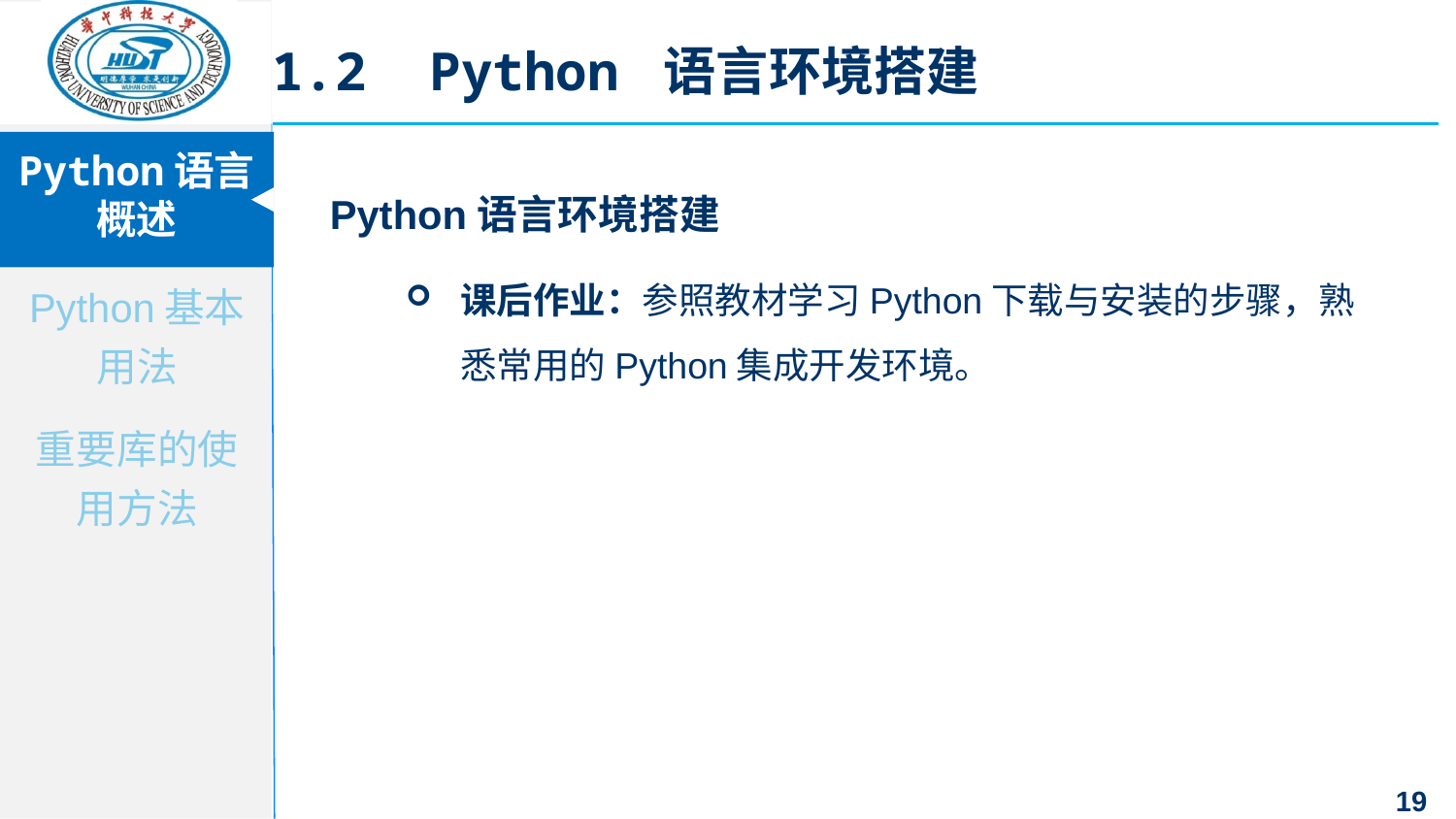

1.2  Python 语言环境搭建
Python语言环境搭建
课后作业：参照教材学习Python下载与安装的步骤，熟悉常用的Python集成开发环境。